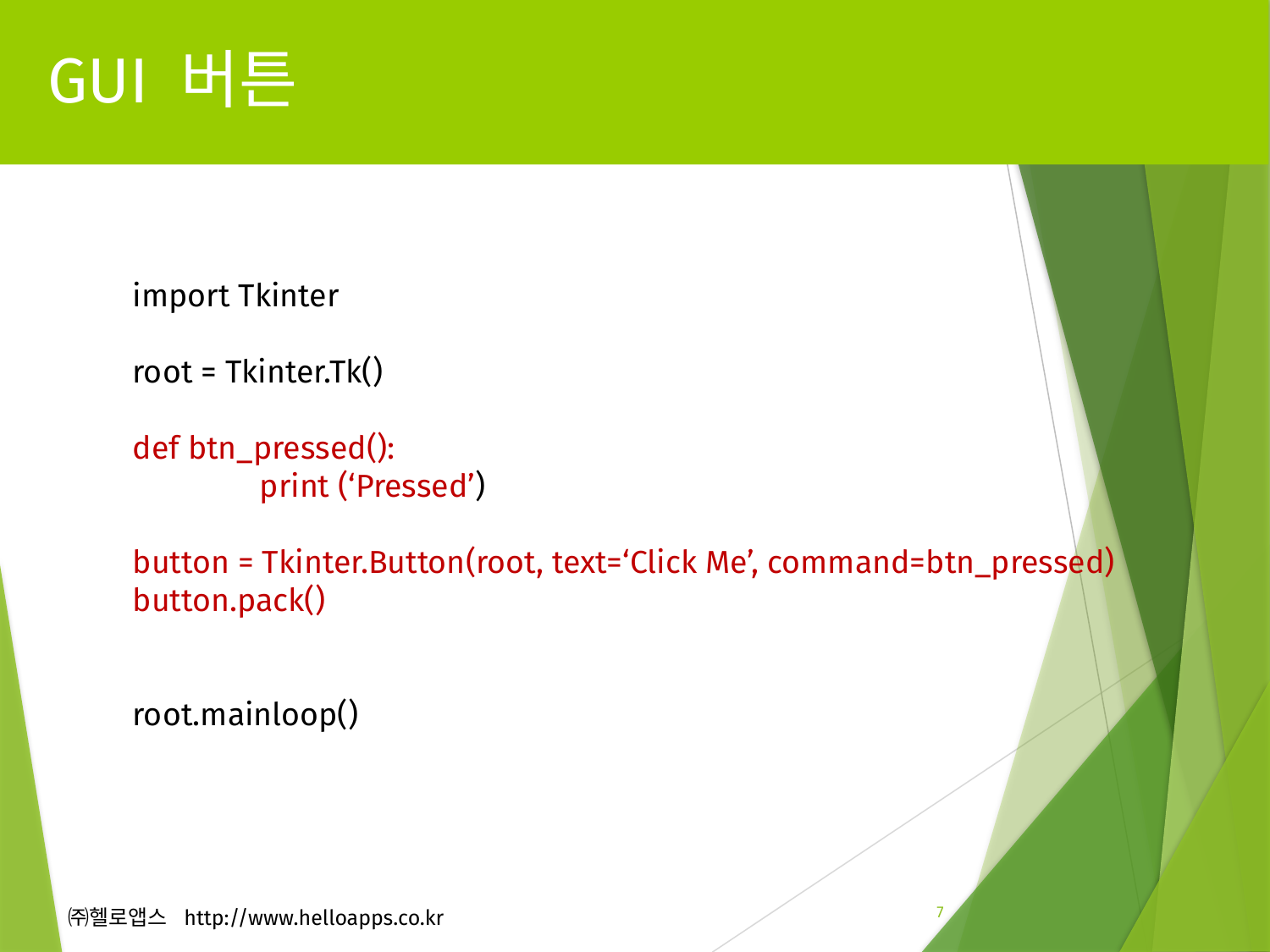

# GUI 버튼
import Tkinter

root = Tkinter.Tk()

def btn_pressed():
	print (‘Pressed’)

button = Tkinter.Button(root, text=‘Click Me’, command=btn_pressed)
button.pack()

root.mainloop()
7